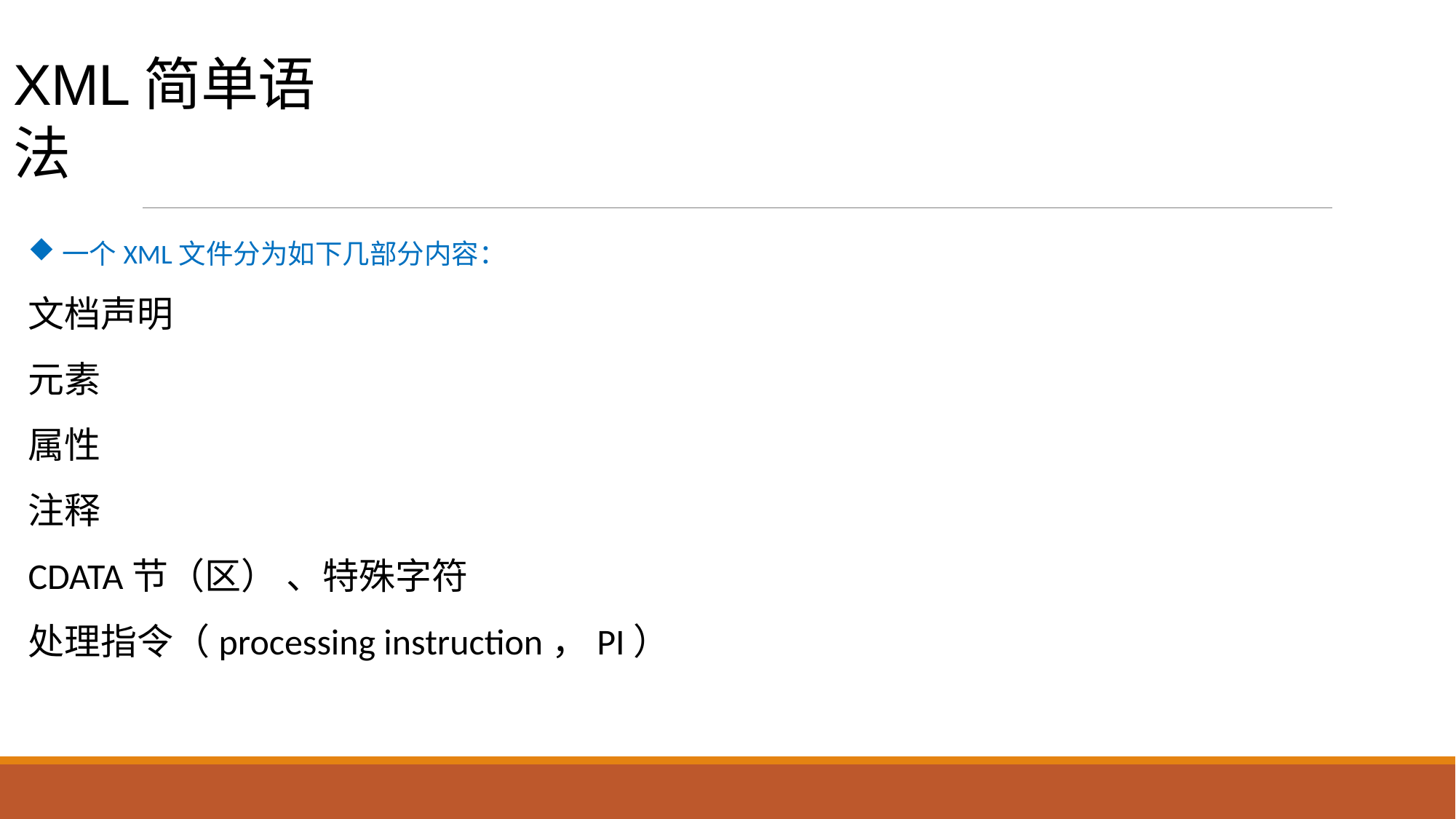

# XML简单语法
一个XML文件分为如下几部分内容：
文档声明
元素
属性
注释
CDATA节（区） 、特殊字符
处理指令（processing instruction，PI）